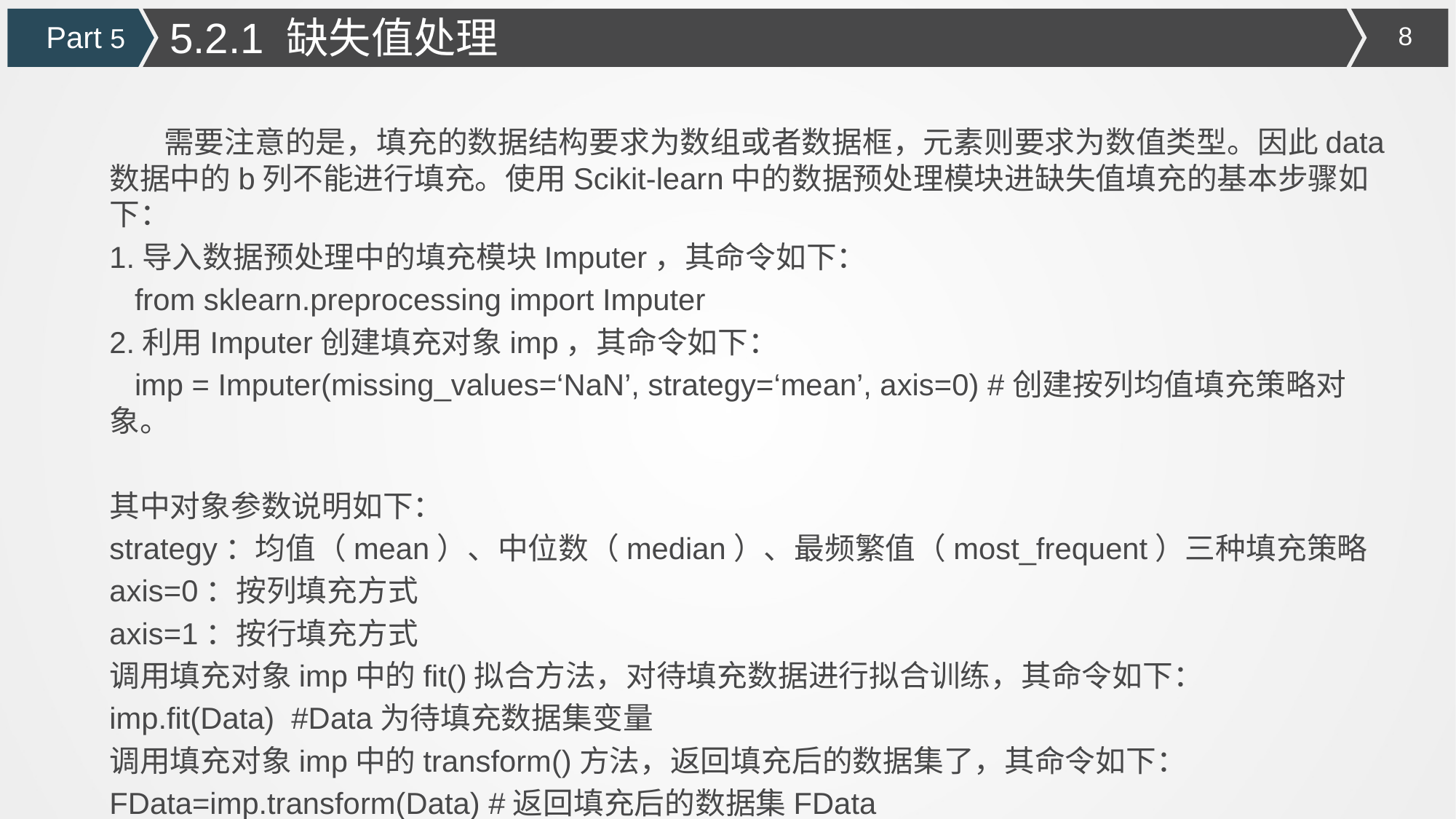

5.2.1 缺失值处理
Part 5
       需要注意的是，填充的数据结构要求为数组或者数据框，元素则要求为数值类型。因此data数据中的b列不能进行填充。使用Scikit-learn中的数据预处理模块进缺失值填充的基本步骤如下：
1.导入数据预处理中的填充模块Imputer，其命令如下：
   from sklearn.preprocessing import Imputer
2.利用Imputer创建填充对象imp，其命令如下：
   imp = Imputer(missing_values=‘NaN’, strategy=‘mean’, axis=0) #创建按列均值填充策略对象。

其中对象参数说明如下：
strategy：均值（mean）、中位数（median）、最频繁值（most_frequent）三种填充策略
axis=0：按列填充方式
axis=1：按行填充方式
调用填充对象imp中的fit()拟合方法，对待填充数据进行拟合训练，其命令如下：
imp.fit(Data)  #Data为待填充数据集变量
调用填充对象imp中的transform()方法，返回填充后的数据集了，其命令如下：
FData=imp.transform(Data) #返回填充后的数据集FData